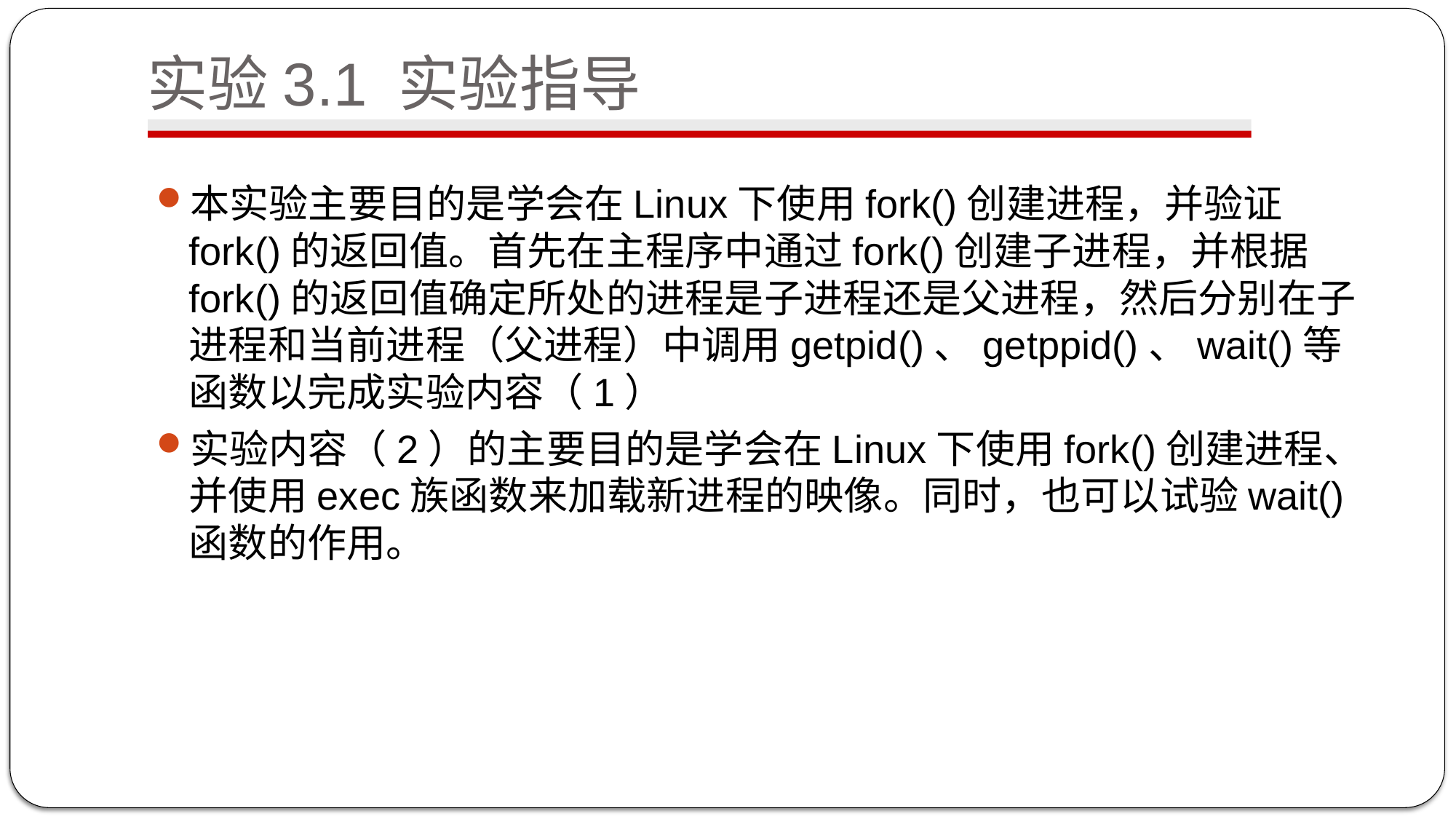

# 实验3.1 实验指导
本实验主要目的是学会在Linux下使用fork()创建进程，并验证fork()的返回值。首先在主程序中通过fork()创建子进程，并根据fork()的返回值确定所处的进程是子进程还是父进程，然后分别在子进程和当前进程（父进程）中调用getpid()、getppid()、wait()等函数以完成实验内容（1）
实验内容（2）的主要目的是学会在Linux下使用fork()创建进程、并使用exec族函数来加载新进程的映像。同时，也可以试验wait()函数的作用。